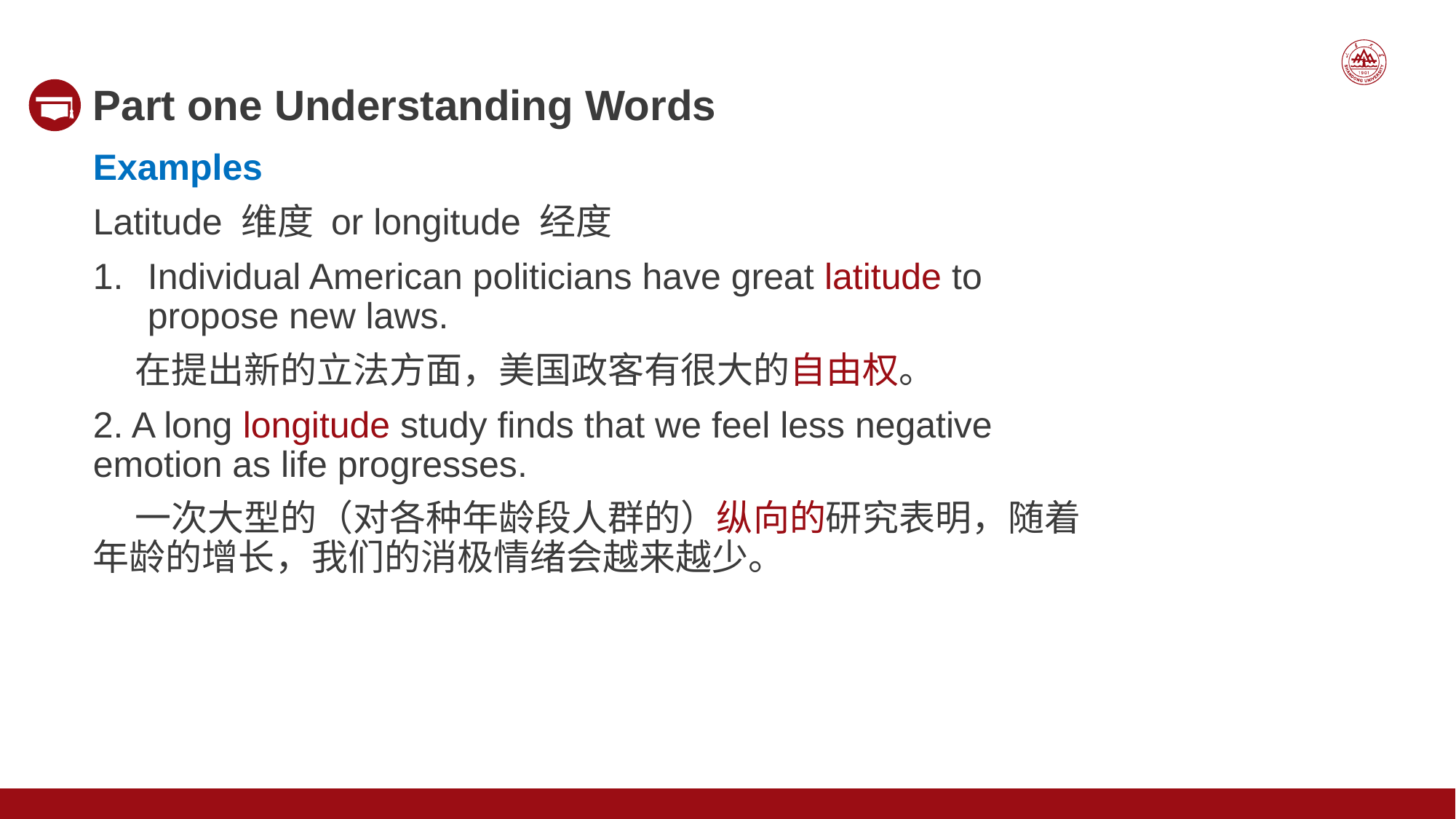

Part one Understanding Words

Examples
Latitude 维度 or longitude 经度
Individual American politicians have great latitude to propose new laws.
    在提出新的立法方面，美国政客有很大的自由权。
2. A long longitude study finds that we feel less negative emotion as life progresses.
    一次大型的（对各种年龄段人群的）纵向的研究表明，随着年龄的增长，我们的消极情绪会越来越少。